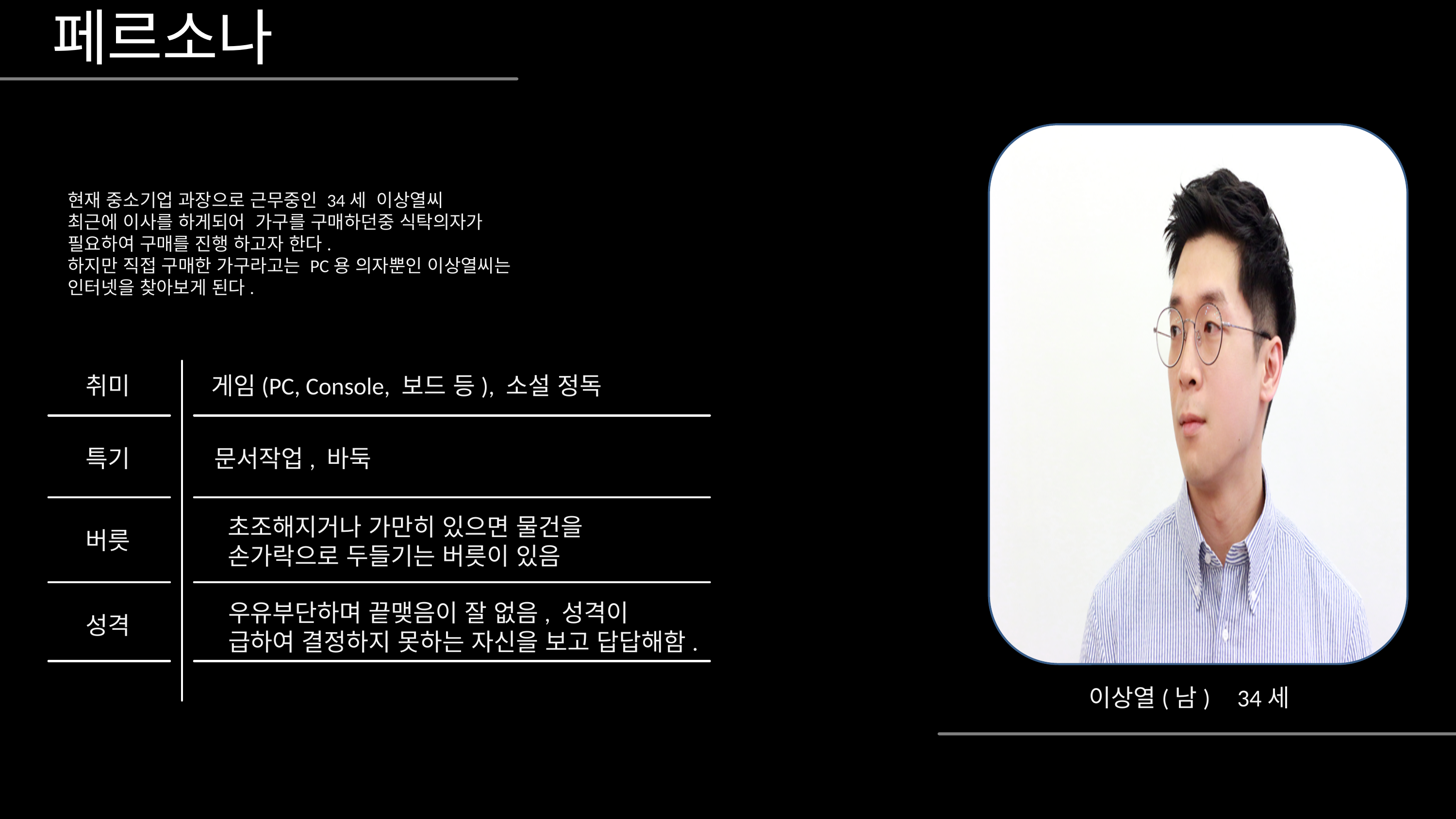

페르소나

현재 중소기업 과장으로 근무중인 34세  이상열씨
최근에 이사를 하게되어  가구를 구매하던중 식탁의자가
필요하여 구매를 진행 하고자 한다.
하지만 직접 구매한 가구라고는 PC용 의자뿐인 이상열씨는
인터넷을 찾아보게 된다.
취미
게임(PC, Console, 보드 등), 소설 정독
특기
문서작업, 바둑
초조해지거나 가만히 있으면 물건을
손가락으로 두들기는 버릇이 있음
버릇
우유부단하며 끝맺음이 잘 없음, 성격이
급하여 결정하지 못하는 자신을 보고 답답해함.
성격
이상열(남)
34세